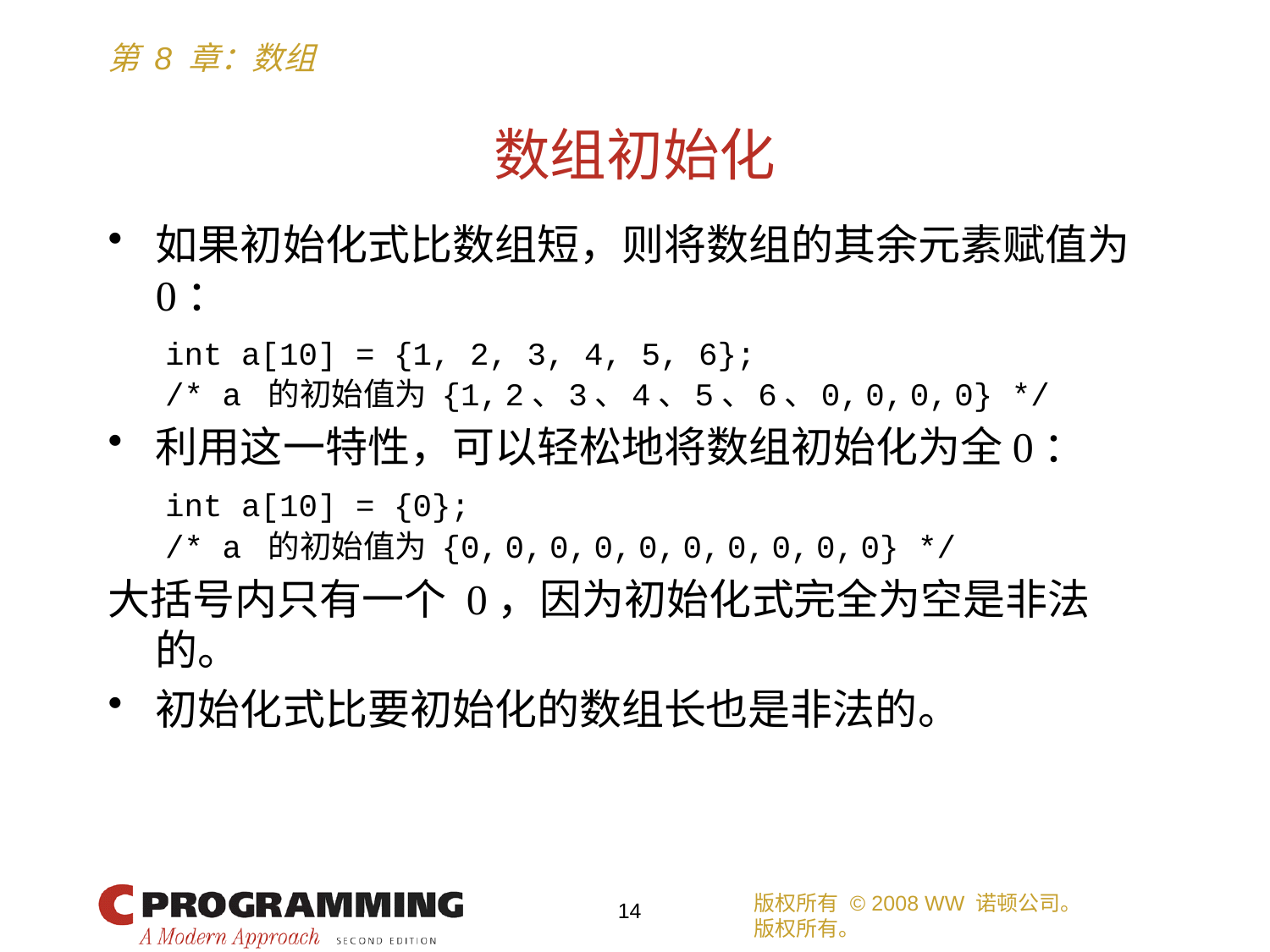

# 数组初始化
如果初始化式比数组短，则将数组的其余元素赋值为0：
   int a[10] = {1, 2, 3, 4, 5, 6};
   /* a 的初始值为 {1, 2、 3、 4、 5、 6、 0, 0, 0, 0} */
利用这一特性，可以轻松地将数组初始化为全0：
   int a[10] = {0};
   /* a 的初始值为 {0, 0, 0, 0, 0, 0, 0, 0, 0, 0} */
大括号内只有一个 0，因为初始化式完全为空是非法的。
初始化式比要初始化的数组长也是非法的。
版权所有 © 2008 WW 诺顿公司。
版权所有。
14